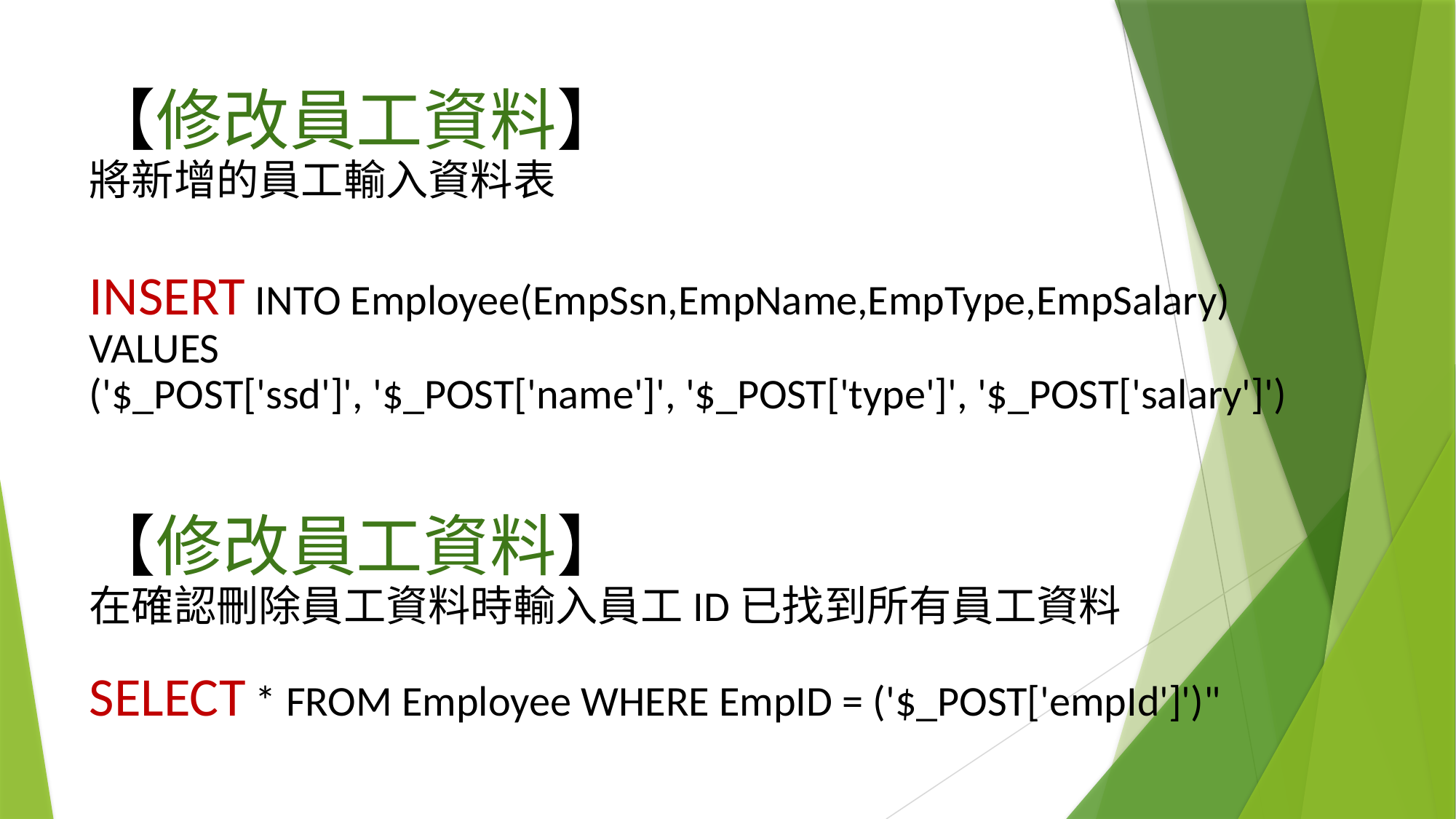

【修改員工資料】
將新增的員工輸入資料表
INSERT INTO Employee(EmpSsn,EmpName,EmpType,EmpSalary)
VALUES
('$_POST['ssd']', '$_POST['name']', '$_POST['type']', '$_POST['salary']')

# 【修改員工資料】 在確認刪除員工資料時輸入員工ID已找到所有員工資料
SELECT * FROM Employee WHERE EmpID = ('$_POST['empId']')"